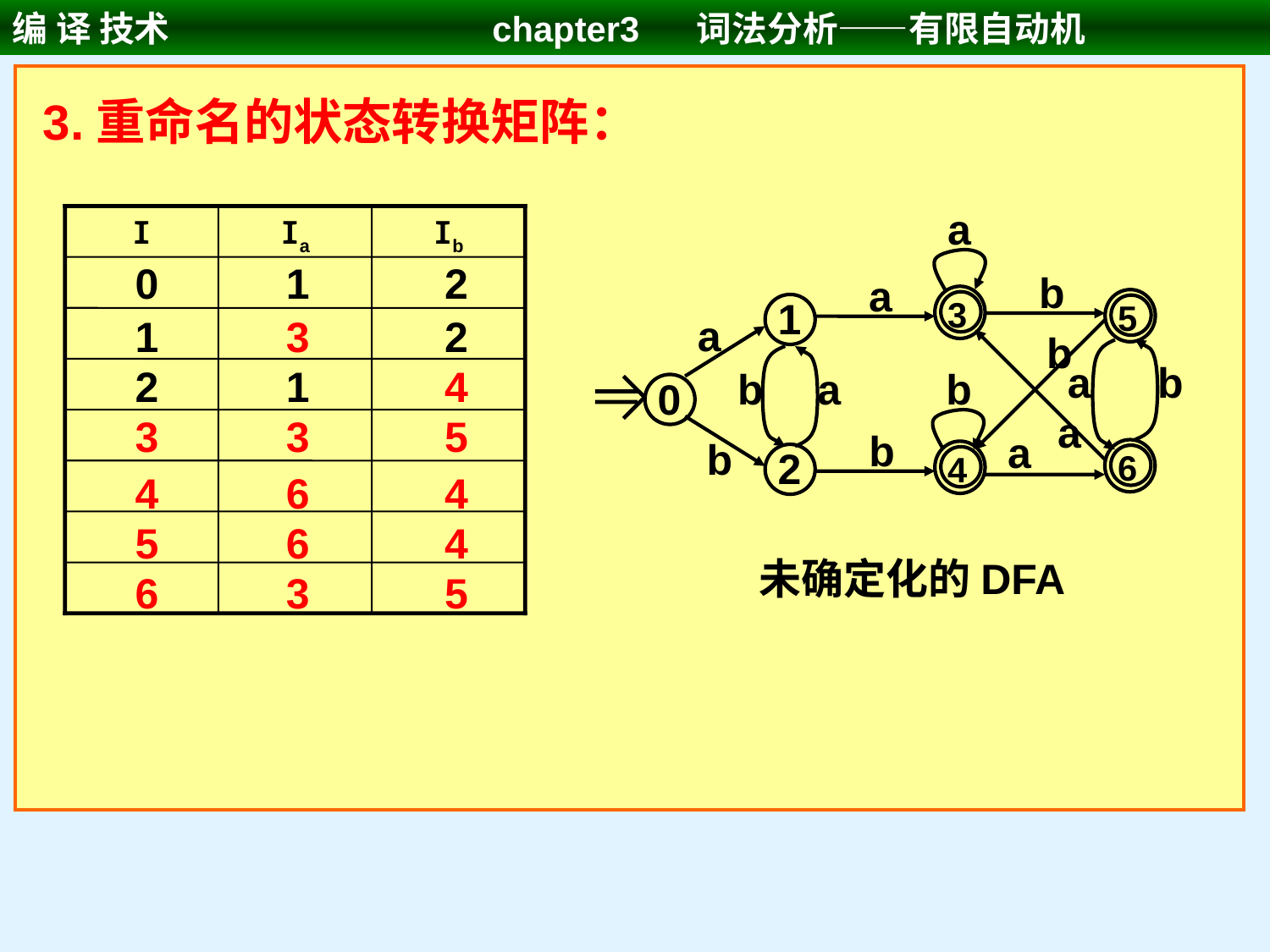

3.重命名的状态转换矩阵：
a
I

Ia

Ib

0
1
2
1
3
2
2
1
4
3
3
5
4
6
4
5
6
4
6
3
5

b
a
1

3

5

a

b

b
a
b
a
b
0

a

b
a
b
2

6

4

未确定化的DFA